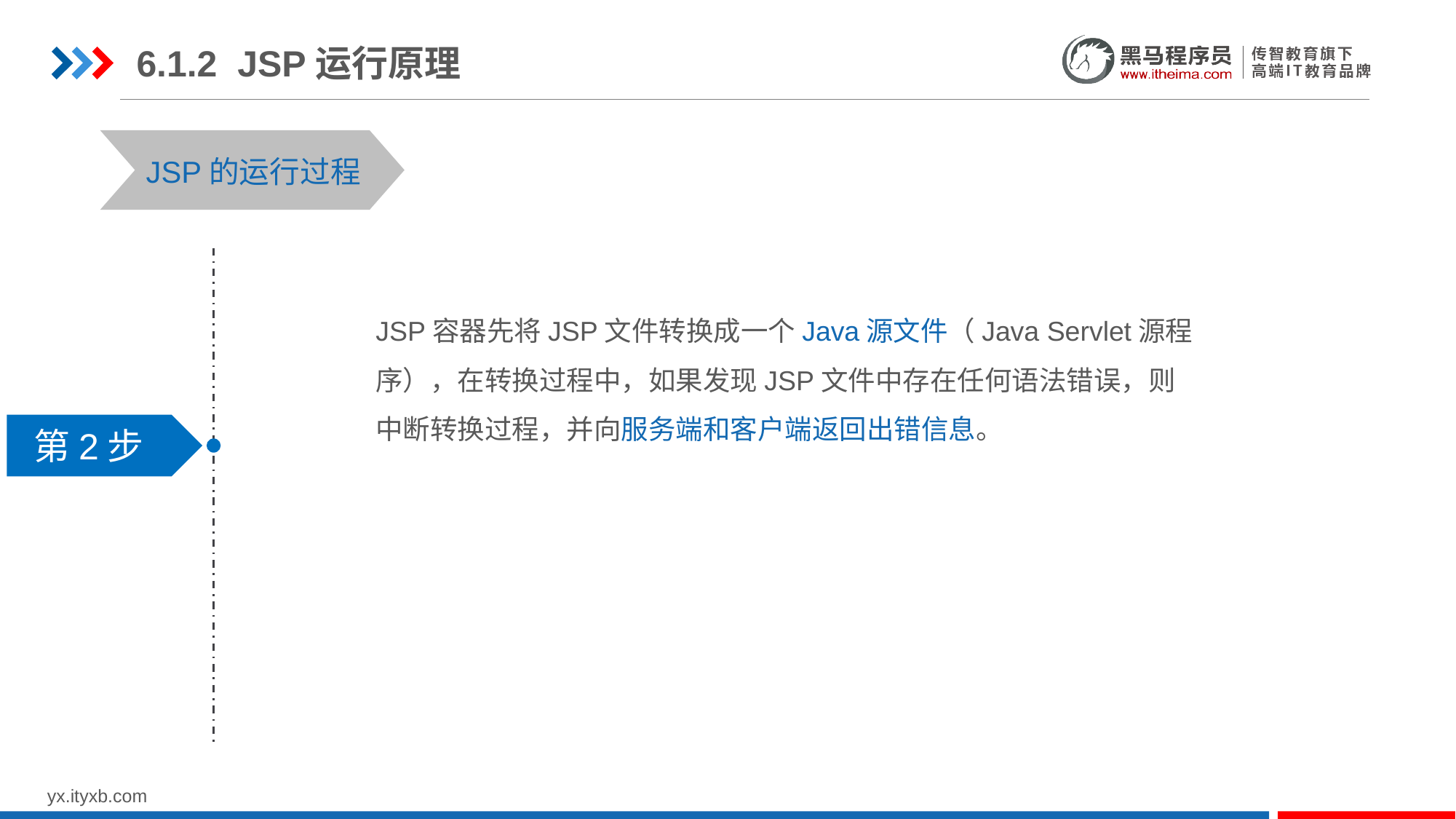

6.1.2  JSP运行原理

JSP的运行过程
JSP容器先将JSP文件转换成一个Java源文件（Java Servlet源程序），在转换过程中，如果发现JSP文件中存在任何语法错误，则中断转换过程，并向服务端和客户端返回出错信息。

第2步